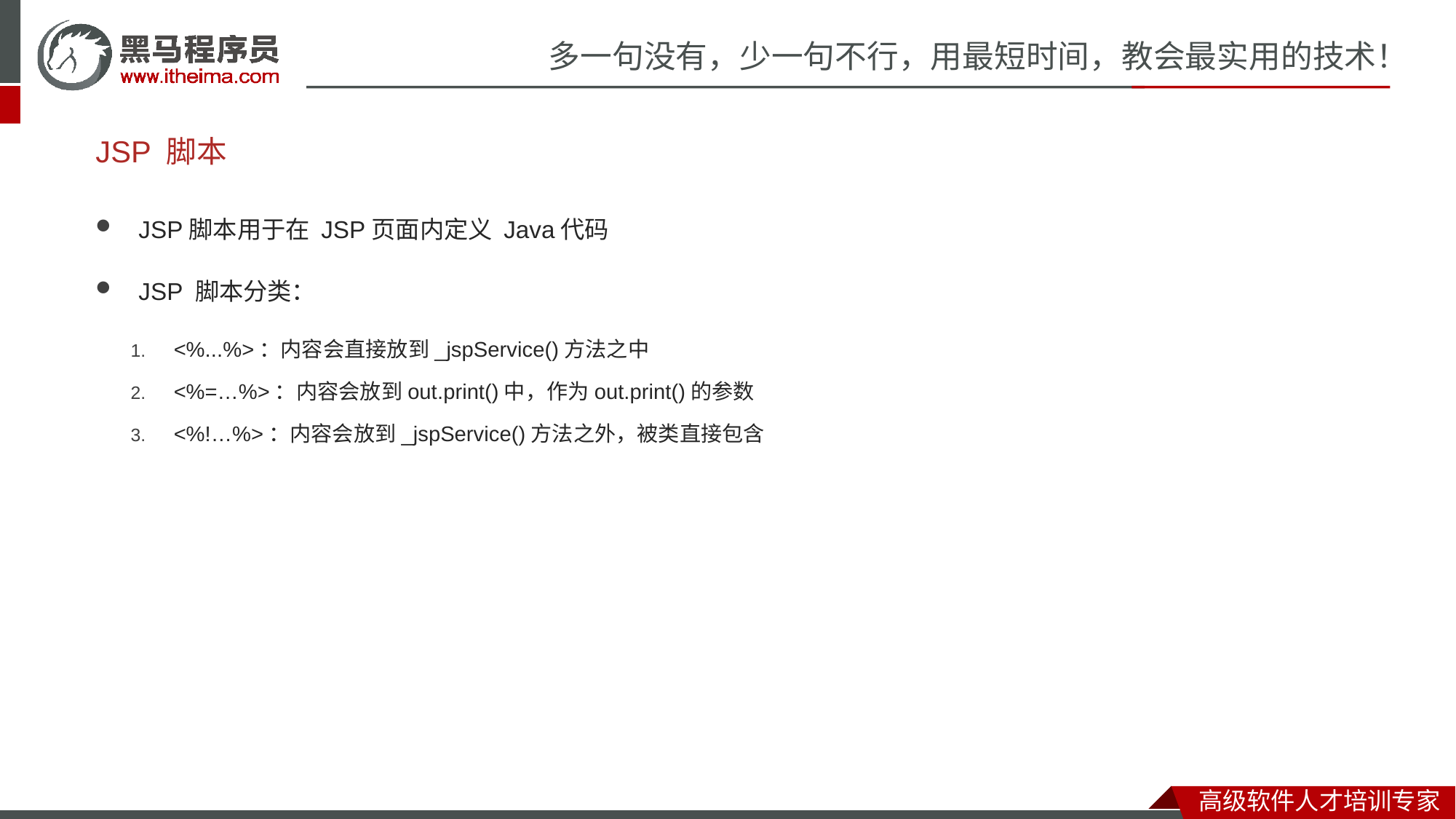

# JSP 脚本
JSP脚本用于在 JSP页面内定义 Java代码
JSP 脚本分类：
<%...%>：内容会直接放到_jspService()方法之中
<%=…%>：内容会放到out.print()中，作为out.print()的参数
<%!…%>：内容会放到_jspService()方法之外，被类直接包含